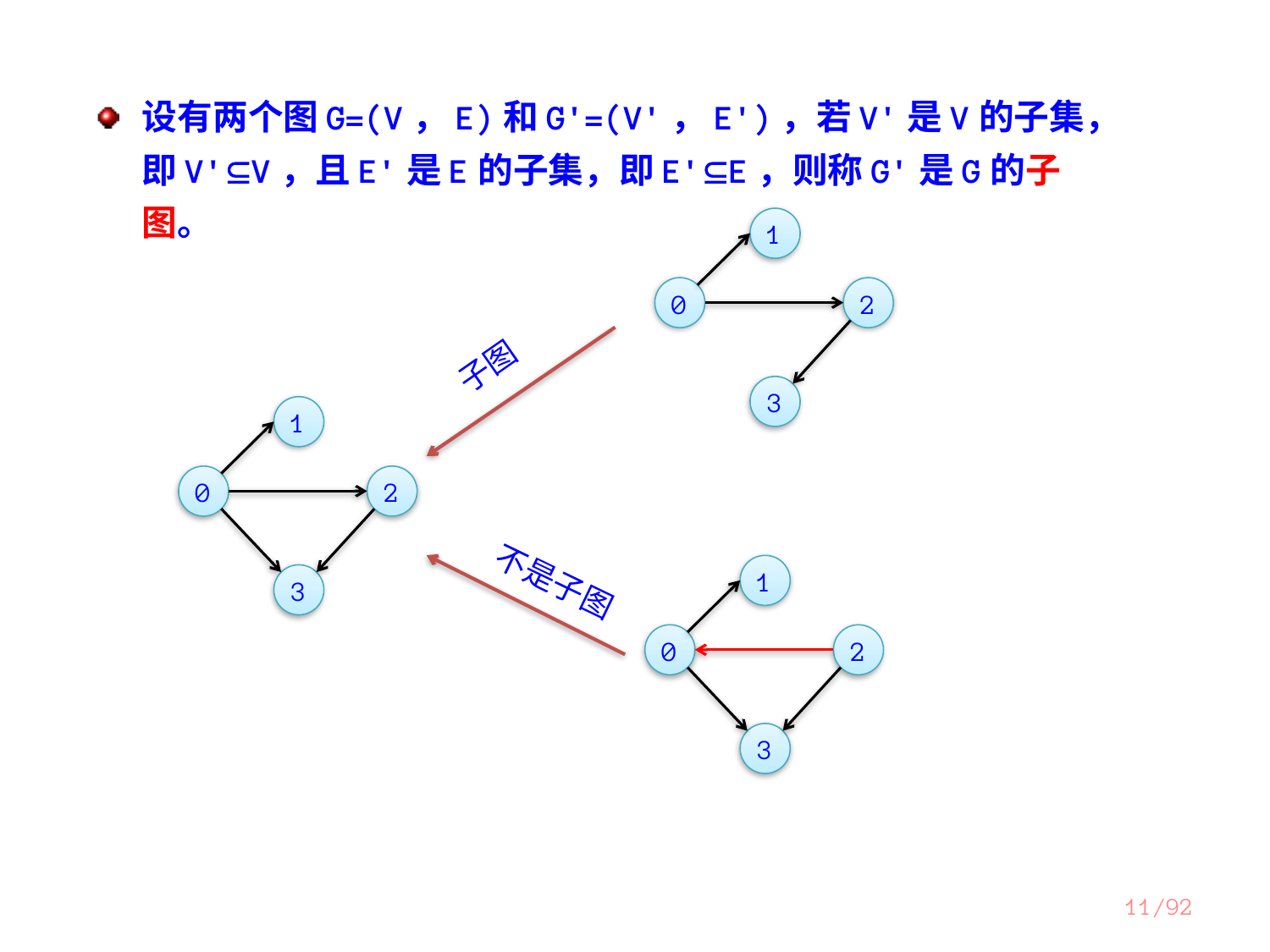

设有两个图G=(V，E)和G'=(V'，E')，若V'是V的子集，即V'⊆V，且E'是E的子集，即E'⊆E，则称G'是G的子图。
1
0
2
3
子图
1
0
2
3
1
0
2
3
不是子图
11/92